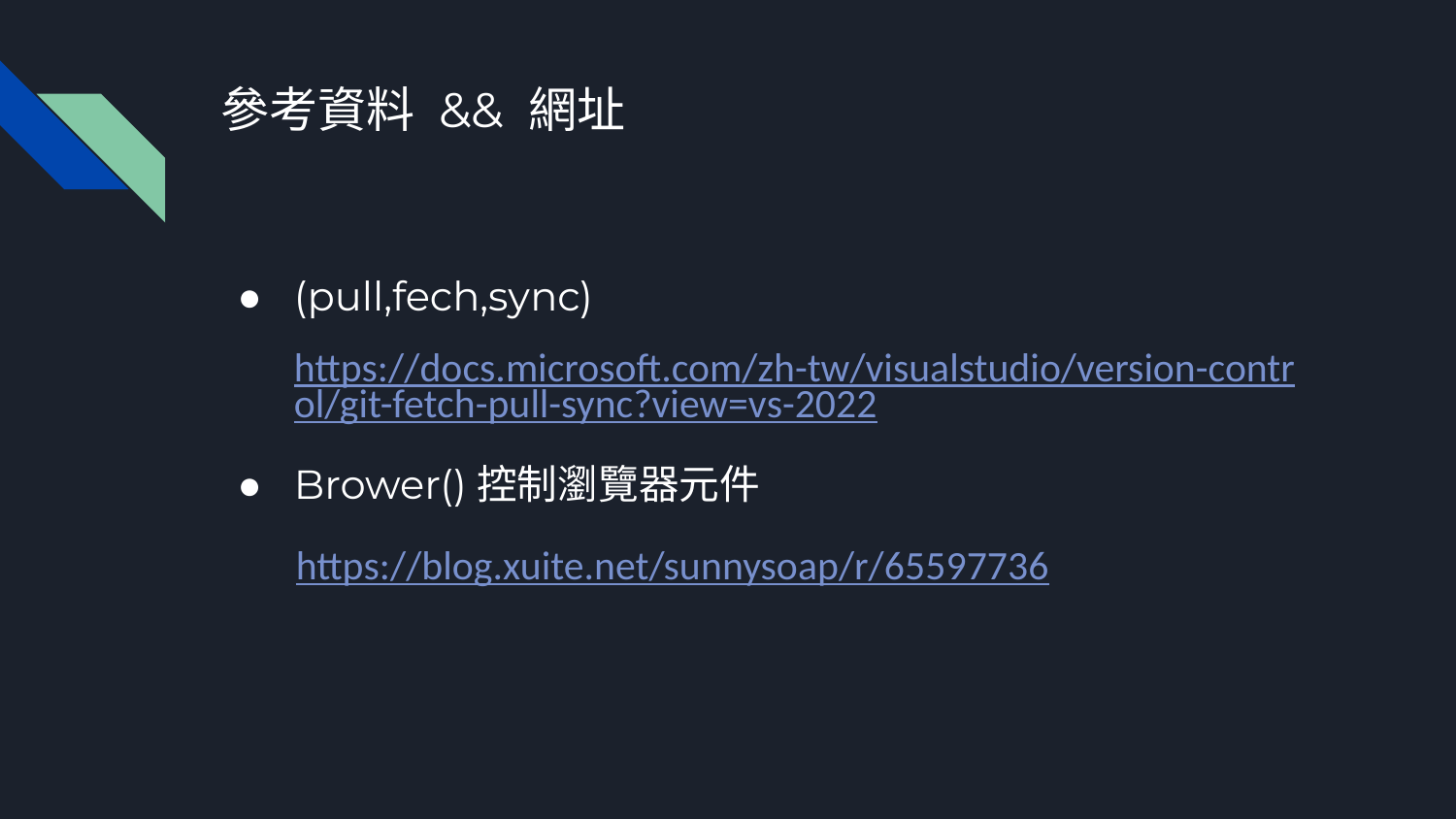

# 參考資料 && 網址
(pull,fech,sync)
https://docs.microsoft.com/zh-tw/visualstudio/version-control/git-fetch-pull-sync?view=vs-2022
Brower()控制瀏覽器元件
       https://blog.xuite.net/sunnysoap/r/65597736